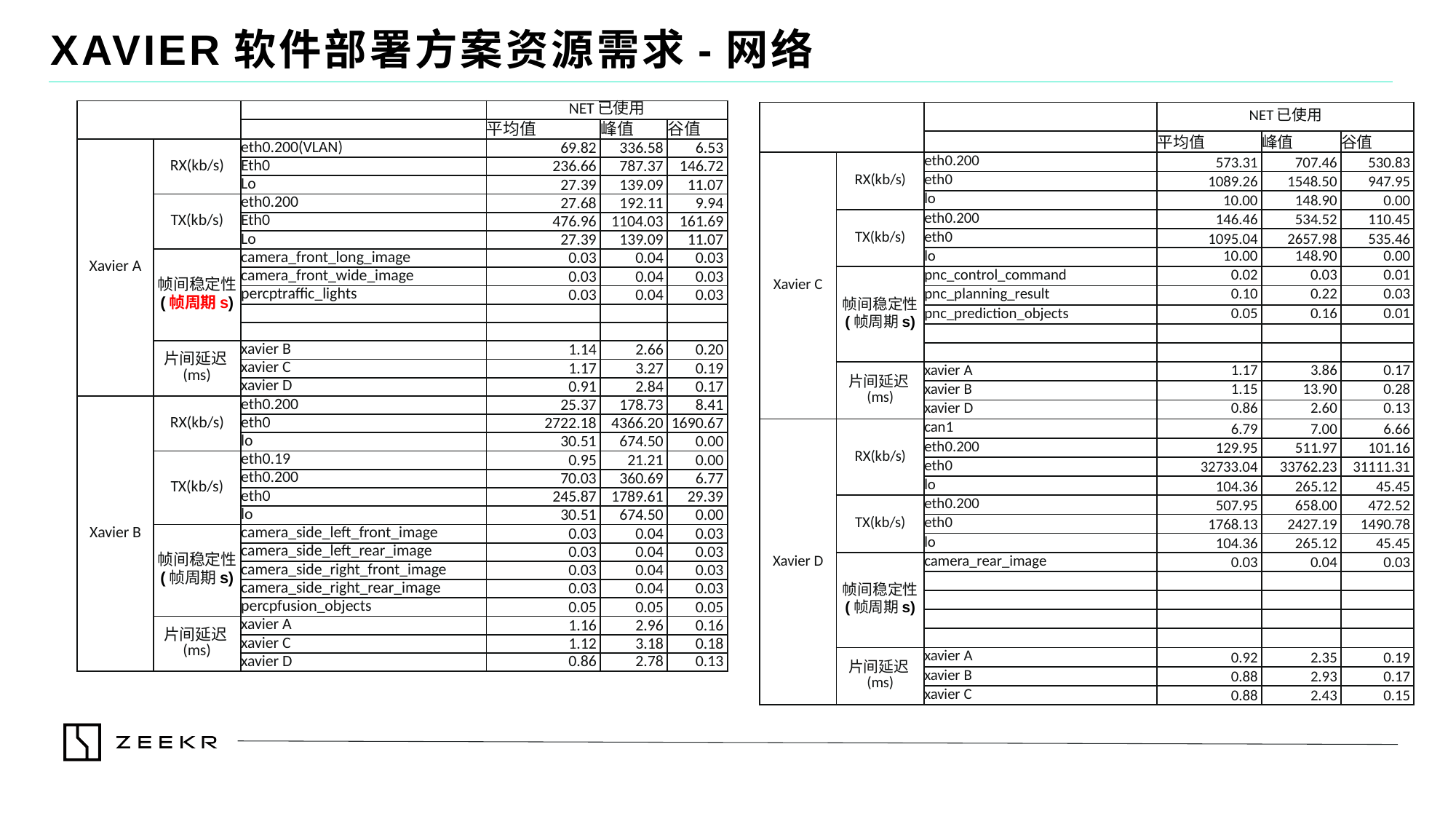

XAVIER软件部署方案资源需求-网络

|  |  |  | NET已使用 |  |  |
| --- | --- | --- | --- | --- | --- |
|  |  |  | 平均值 | 峰值 | 谷值 |
| Xavier A | RX(kb/s) | eth0.200(VLAN) | 69.82 | 336.58 | 6.53 |
|  |  | Eth0 | 236.66 | 787.37 | 146.72 |
|  |  | Lo | 27.39 | 139.09 | 11.07 |
|  | TX(kb/s) | eth0.200 | 27.68 | 192.11 | 9.94 |
|  |  | Eth0 | 476.96 | 1104.03 | 161.69 |
|  |  | Lo | 27.39 | 139.09 | 11.07 |
|  | 帧间稳定性 (帧周期s) | camera\_front\_long\_image | 0.03 | 0.04 | 0.03 |
|  |  | camera\_front\_wide\_image | 0.03 | 0.04 | 0.03 |
|  |  | percptraffic\_lights | 0.03 | 0.04 | 0.03 |
|  |  |  |  |  |  |
|  |  |  |  |  |  |
|  | 片间延迟(ms) | xavier B | 1.14 | 2.66 | 0.20 |
|  |  | xavier C | 1.17 | 3.27 | 0.19 |
|  |  | xavier D | 0.91 | 2.84 | 0.17 |
| Xavier B | RX(kb/s) | eth0.200 | 25.37 | 178.73 | 8.41 |
|  |  | eth0 | 2722.18 | 4366.20 | 1690.67 |
|  |  | lo | 30.51 | 674.50 | 0.00 |
|  | TX(kb/s) | eth0.19 | 0.95 | 21.21 | 0.00 |
|  |  | eth0.200 | 70.03 | 360.69 | 6.77 |
|  |  | eth0 | 245.87 | 1789.61 | 29.39 |
|  |  | lo | 30.51 | 674.50 | 0.00 |
|  | 帧间稳定性 (帧周期s) | camera\_side\_left\_front\_image | 0.03 | 0.04 | 0.03 |
|  |  | camera\_side\_left\_rear\_image | 0.03 | 0.04 | 0.03 |
|  |  | camera\_side\_right\_front\_image | 0.03 | 0.04 | 0.03 |
|  |  | camera\_side\_right\_rear\_image | 0.03 | 0.04 | 0.03 |
|  |  | percpfusion\_objects | 0.05 | 0.05 | 0.05 |
|  | 片间延迟(ms) | xavier A | 1.16 | 2.96 | 0.16 |
|  |  | xavier C | 1.12 | 3.18 | 0.18 |
|  |  | xavier D | 0.86 | 2.78 | 0.13 |
|  |  |  | NET已使用 |  |  |
| --- | --- | --- | --- | --- | --- |
|  |  |  | 平均值 | 峰值 | 谷值 |
| Xavier C | RX(kb/s) | eth0.200 | 573.31 | 707.46 | 530.83 |
|  |  | eth0 | 1089.26 | 1548.50 | 947.95 |
|  |  | lo | 10.00 | 148.90 | 0.00 |
|  | TX(kb/s) | eth0.200 | 146.46 | 534.52 | 110.45 |
|  |  | eth0 | 1095.04 | 2657.98 | 535.46 |
|  |  | lo | 10.00 | 148.90 | 0.00 |
|  | 帧间稳定性 (帧周期s) | pnc\_control\_command | 0.02 | 0.03 | 0.01 |
|  |  | pnc\_planning\_result | 0.10 | 0.22 | 0.03 |
|  |  | pnc\_prediction\_objects | 0.05 | 0.16 | 0.01 |
|  |  |  |  |  |  |
|  |  |  |  |  |  |
|  | 片间延迟(ms) | xavier A | 1.17 | 3.86 | 0.17 |
|  |  | xavier B | 1.15 | 13.90 | 0.28 |
|  |  | xavier D | 0.86 | 2.60 | 0.13 |
| Xavier D | RX(kb/s) | can1 | 6.79 | 7.00 | 6.66 |
|  |  | eth0.200 | 129.95 | 511.97 | 101.16 |
|  |  | eth0 | 32733.04 | 33762.23 | 31111.31 |
|  |  | lo | 104.36 | 265.12 | 45.45 |
|  | TX(kb/s) | eth0.200 | 507.95 | 658.00 | 472.52 |
|  |  | eth0 | 1768.13 | 2427.19 | 1490.78 |
|  |  | lo | 104.36 | 265.12 | 45.45 |
|  | 帧间稳定性 (帧周期s) | camera\_rear\_image | 0.03 | 0.04 | 0.03 |
|  |  |  |  |  |  |
|  |  |  |  |  |  |
|  |  |  |  |  |  |
|  |  |  |  |  |  |
|  | 片间延迟(ms) | xavier A | 0.92 | 2.35 | 0.19 |
|  |  | xavier B | 0.88 | 2.93 | 0.17 |
|  |  | xavier C | 0.88 | 2.43 | 0.15 |
12